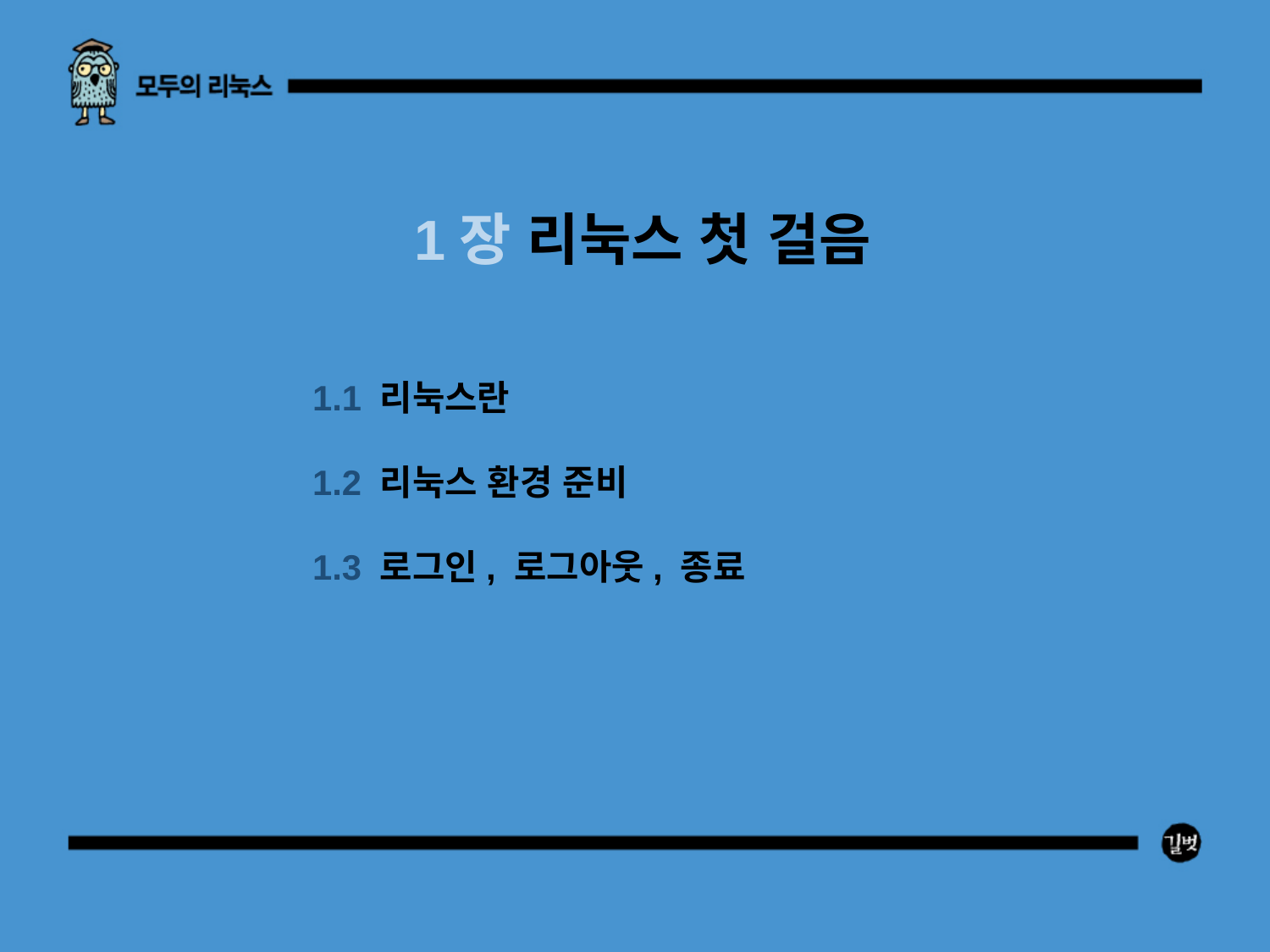

1장 리눅스 첫 걸음
1.1 리눅스란
1.2 리눅스 환경 준비
1.3 로그인, 로그아웃, 종료